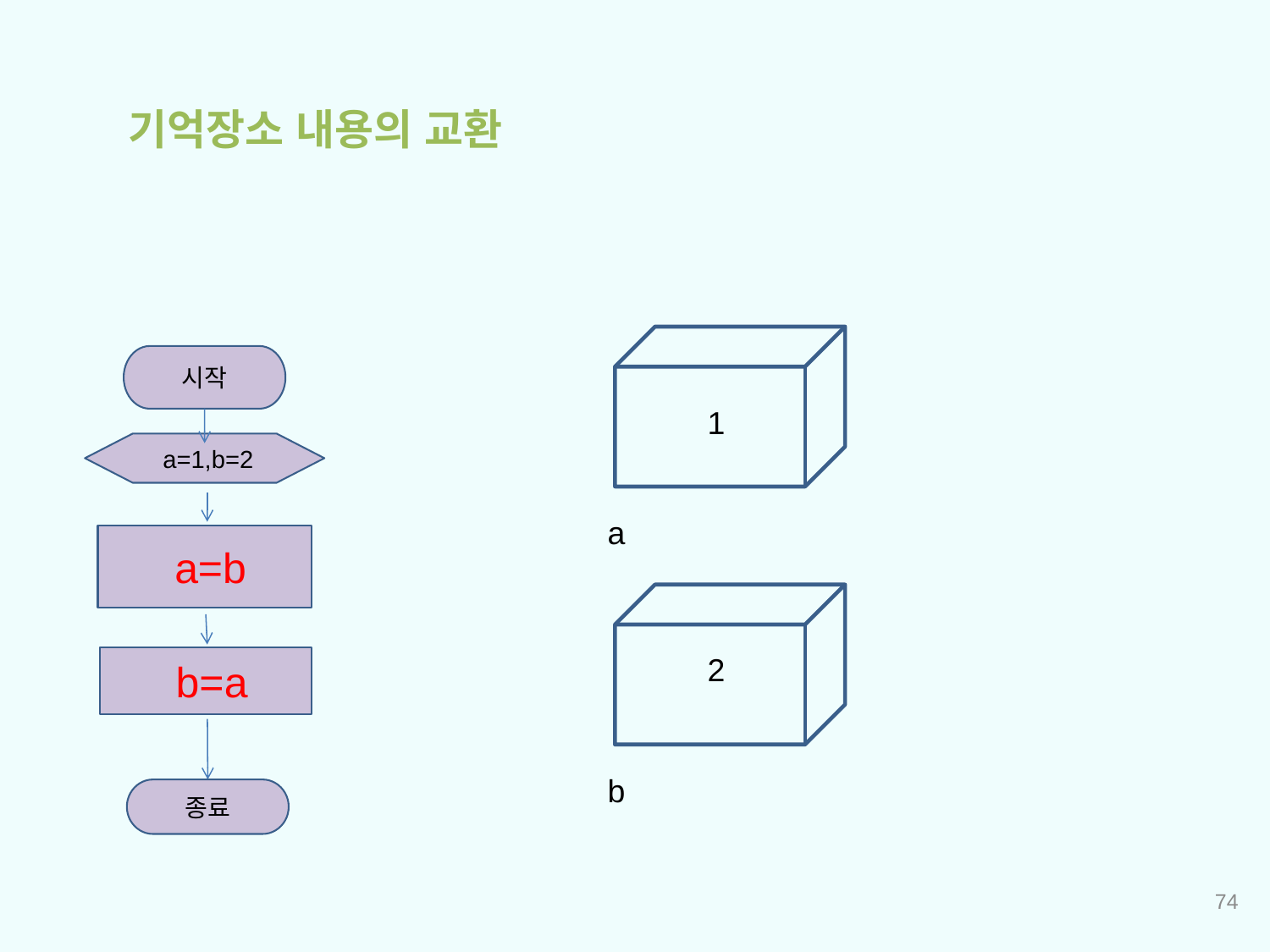

기억장소 내용의 교환

시작
1
 a=1,b=2
a
 a=b

2
 b=a
b
종료
74